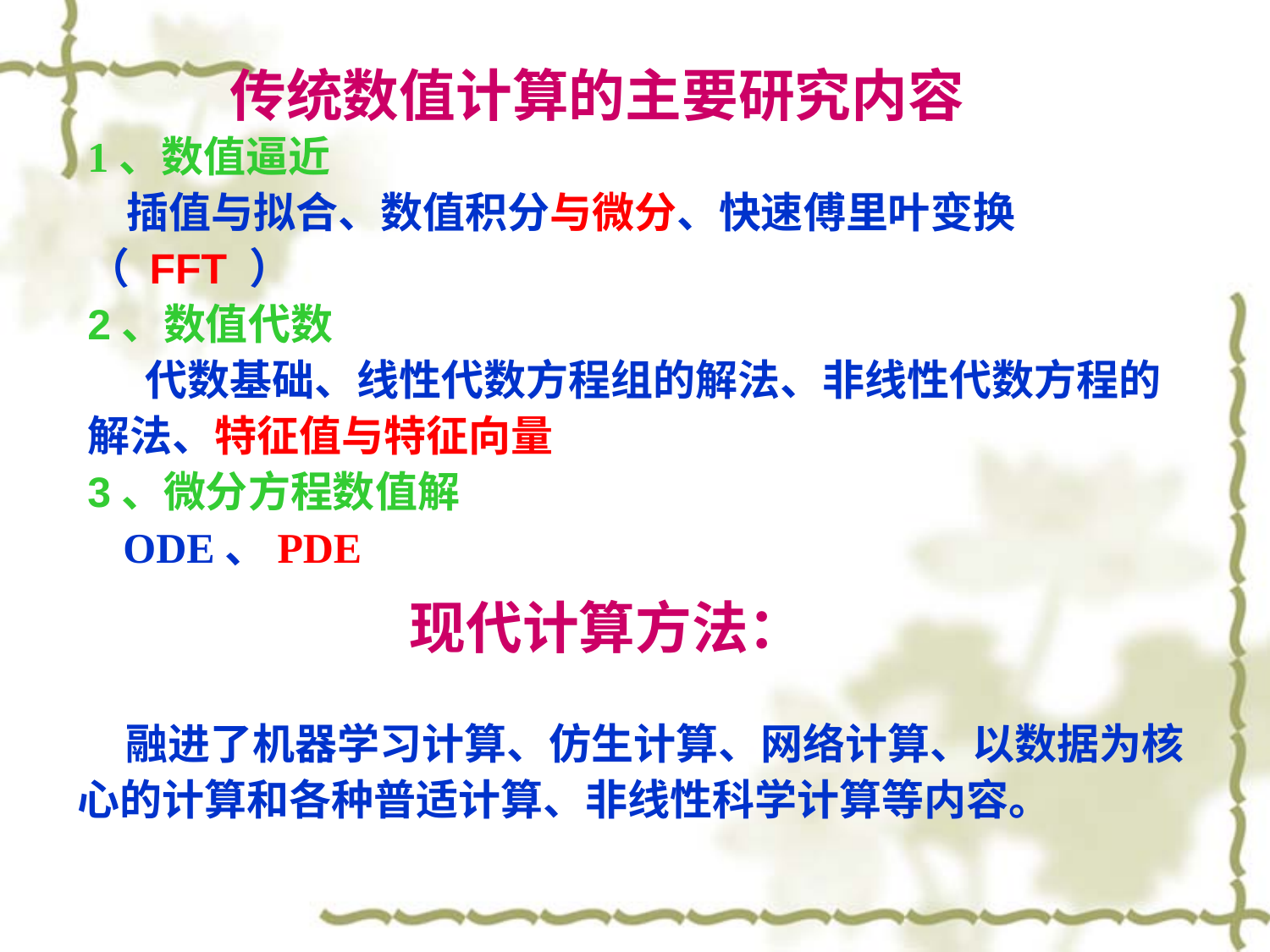

传统数值计算的主要研究内容
1、数值逼近
   插值与拟合、数值积分与微分、快速傅里叶变换（ FFT ）
2、数值代数
     代数基础、线性代数方程组的解法、非线性代数方程的解法、特征值与特征向量
3、微分方程数值解
   ODE、PDE

 现代计算方法：
    融进了机器学习计算、仿生计算、网络计算、以数据为核心的计算和各种普适计算、非线性科学计算等内容。